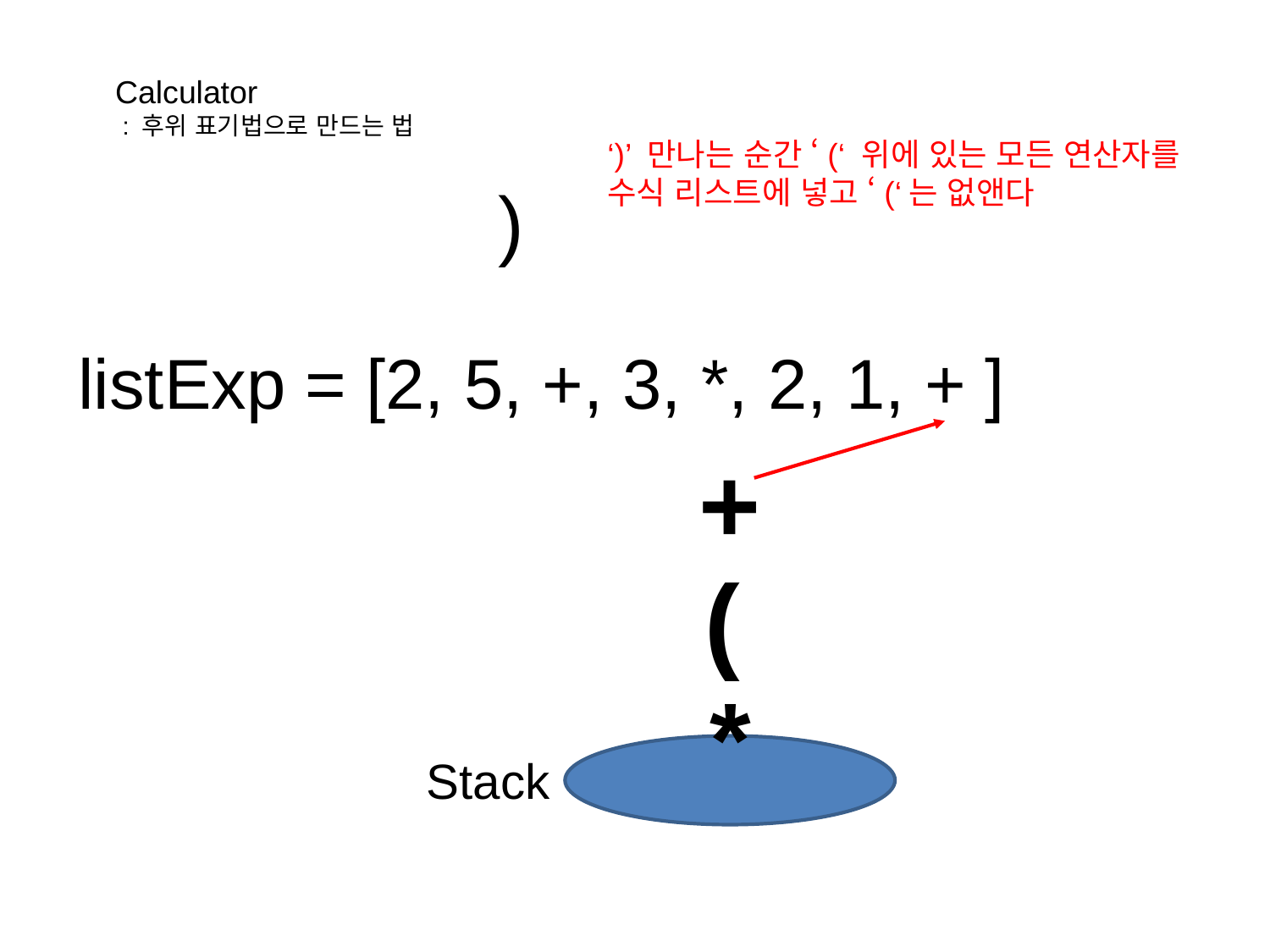

Calculator
 : 후위 표기법으로 만드는 법
‘)’ 만나는 순간 ‘(‘ 위에 있는 모든 연산자를
수식 리스트에 넣고 ‘(‘는 없앤다
       )
listExp = [2, 5, +, 3, *, 2, 1, + ]
+
(
*

Stack